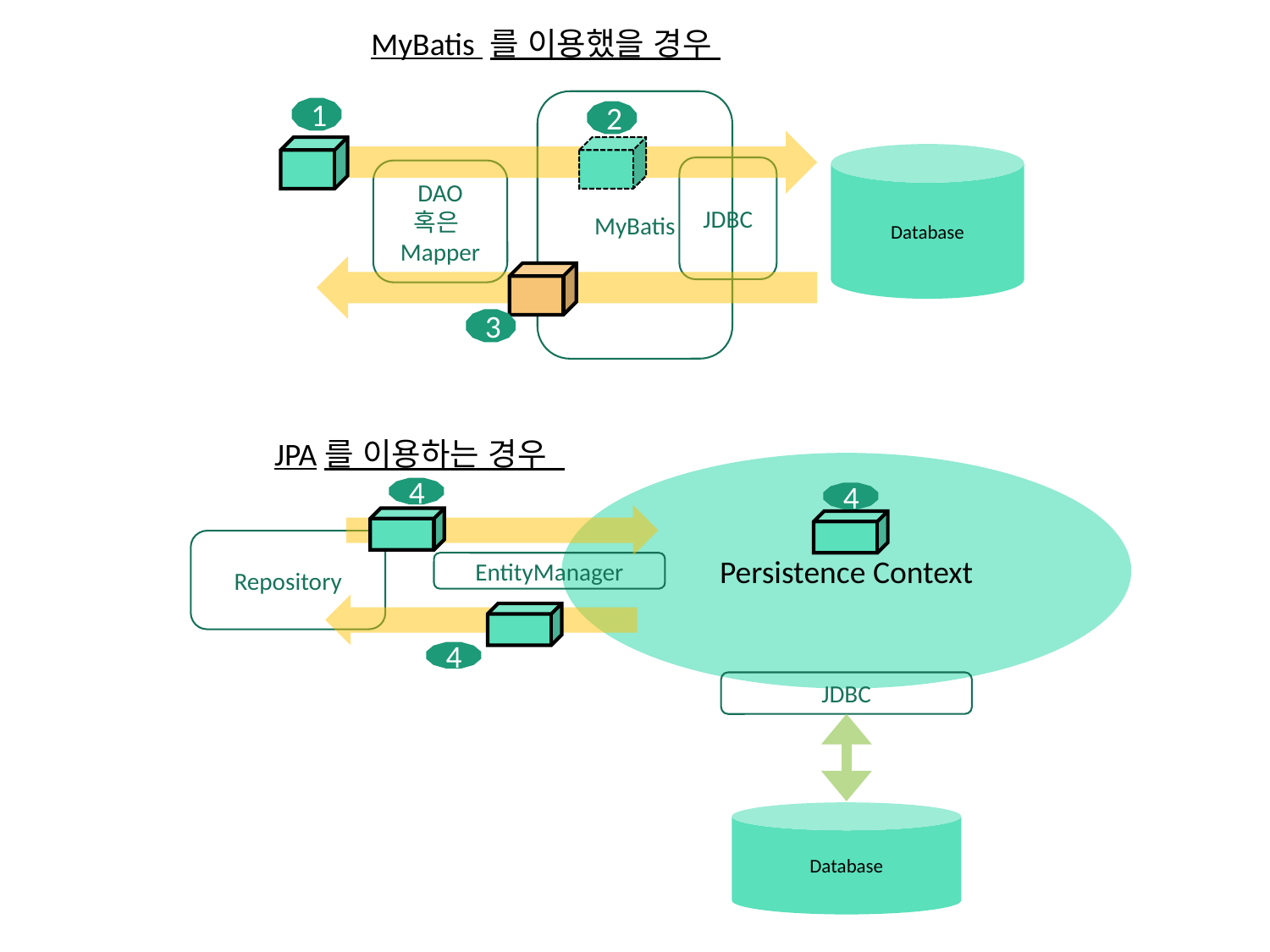

MyBatis 를 이용했을 경우
MyBatis
1
2

Database
JDBC
DAO
혹은
Mapper

3
JPA를 이용하는 경우
Persistence Context
4
4

Repository
EntityManager

4
JDBC
Database